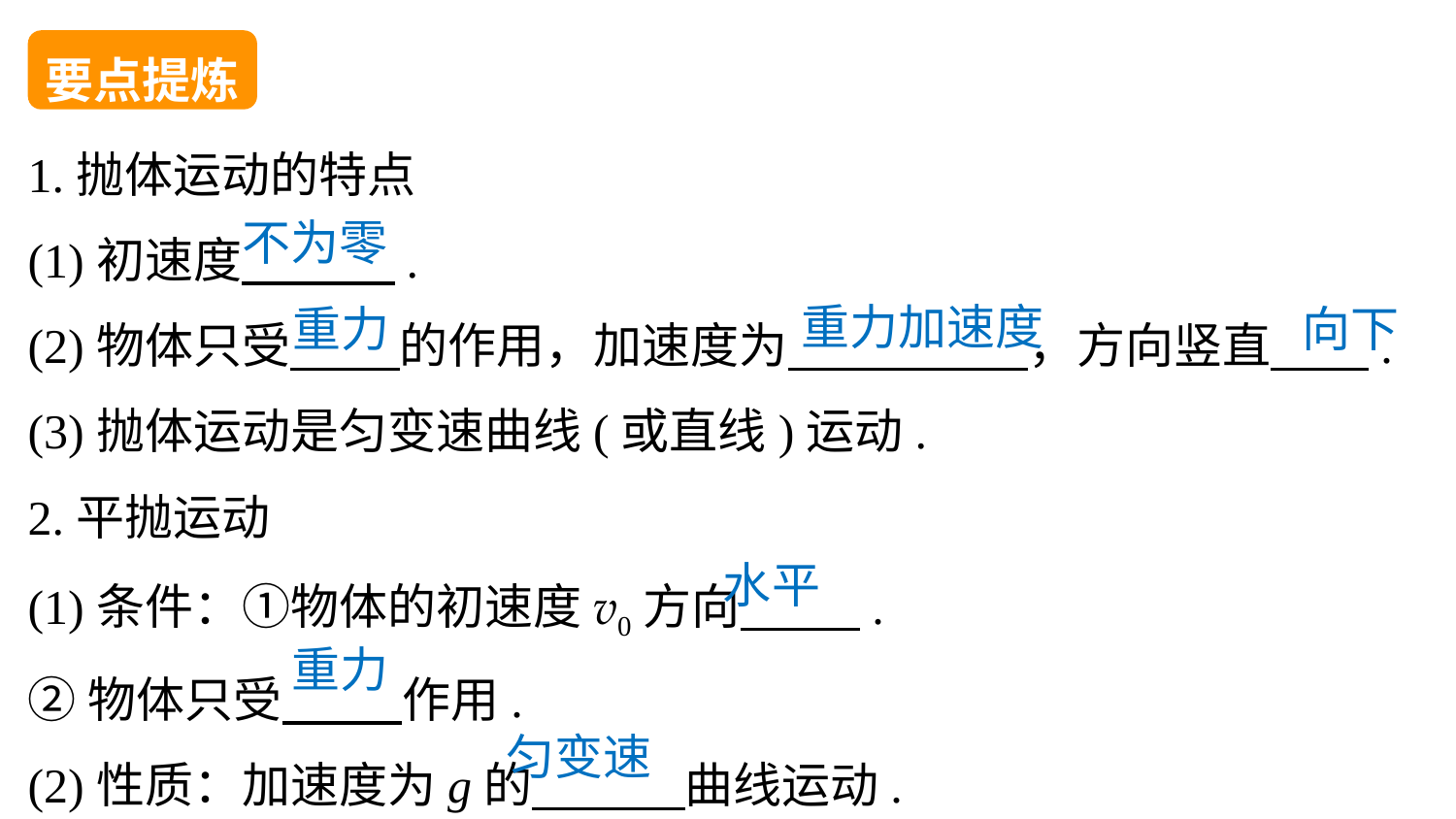

要点提炼
1.抛体运动的特点
(1)初速度              .
(2)物体只受          的作用，加速度为                      ，方向竖直         .
(3)抛体运动是匀变速曲线(或直线)运动.
2.平抛运动
(1)条件：①物体的初速度v0方向           .
②物体只受           作用.
(2)性质：加速度为g的              曲线运动.
不为零
重力加速度
重力
向下
水平
重力
匀变速